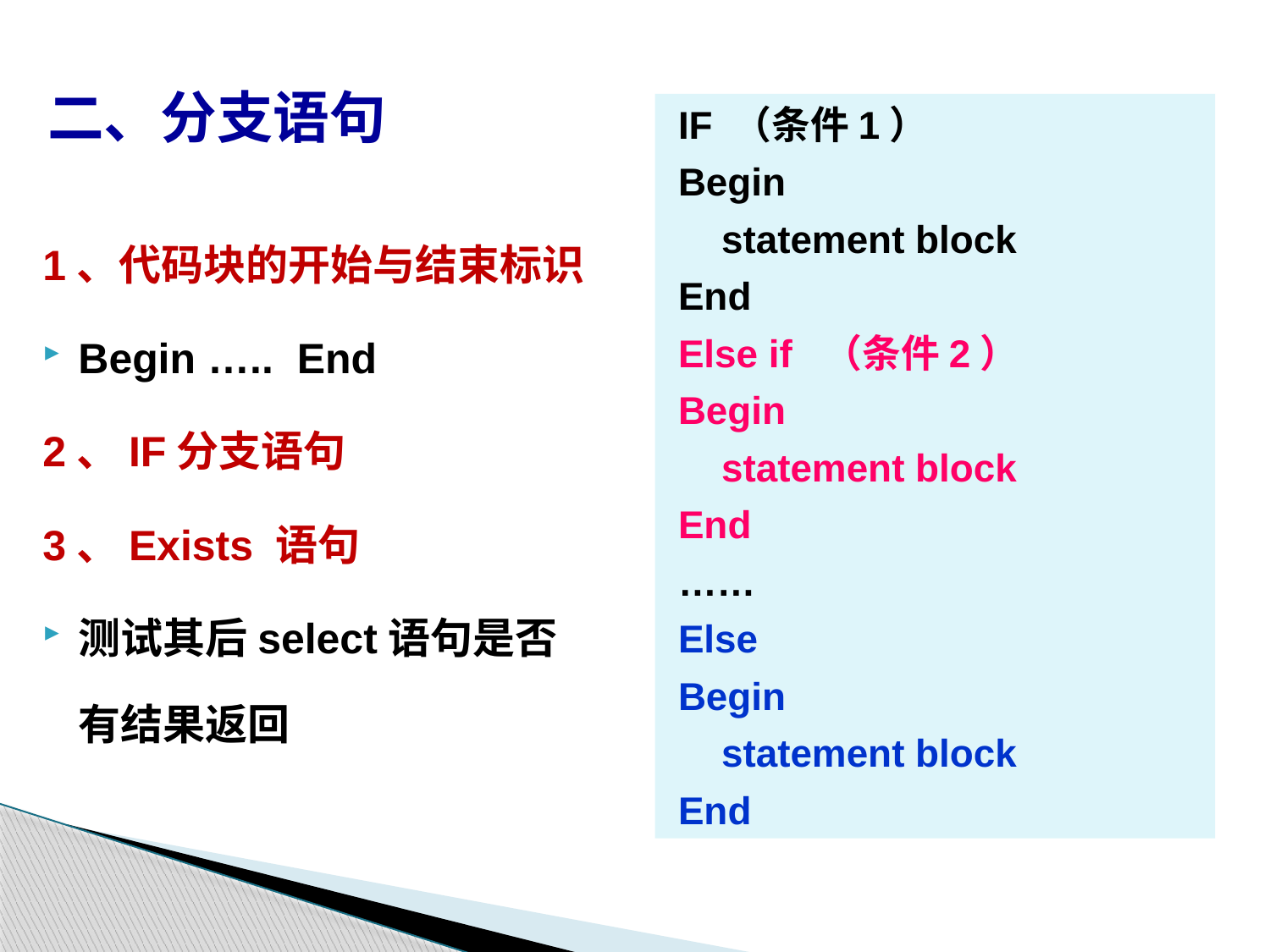

# 二、分支语句
 IF （条件1）
 Begin
     statement block
 End
 Else if  （条件2）
 Begin
     statement block
 End
 ……
 Else
 Begin
     statement block
 End
1、代码块的开始与结束标识
Begin …..  End
2、IF分支语句
3、Exists 语句
测试其后select语句是否有结果返回